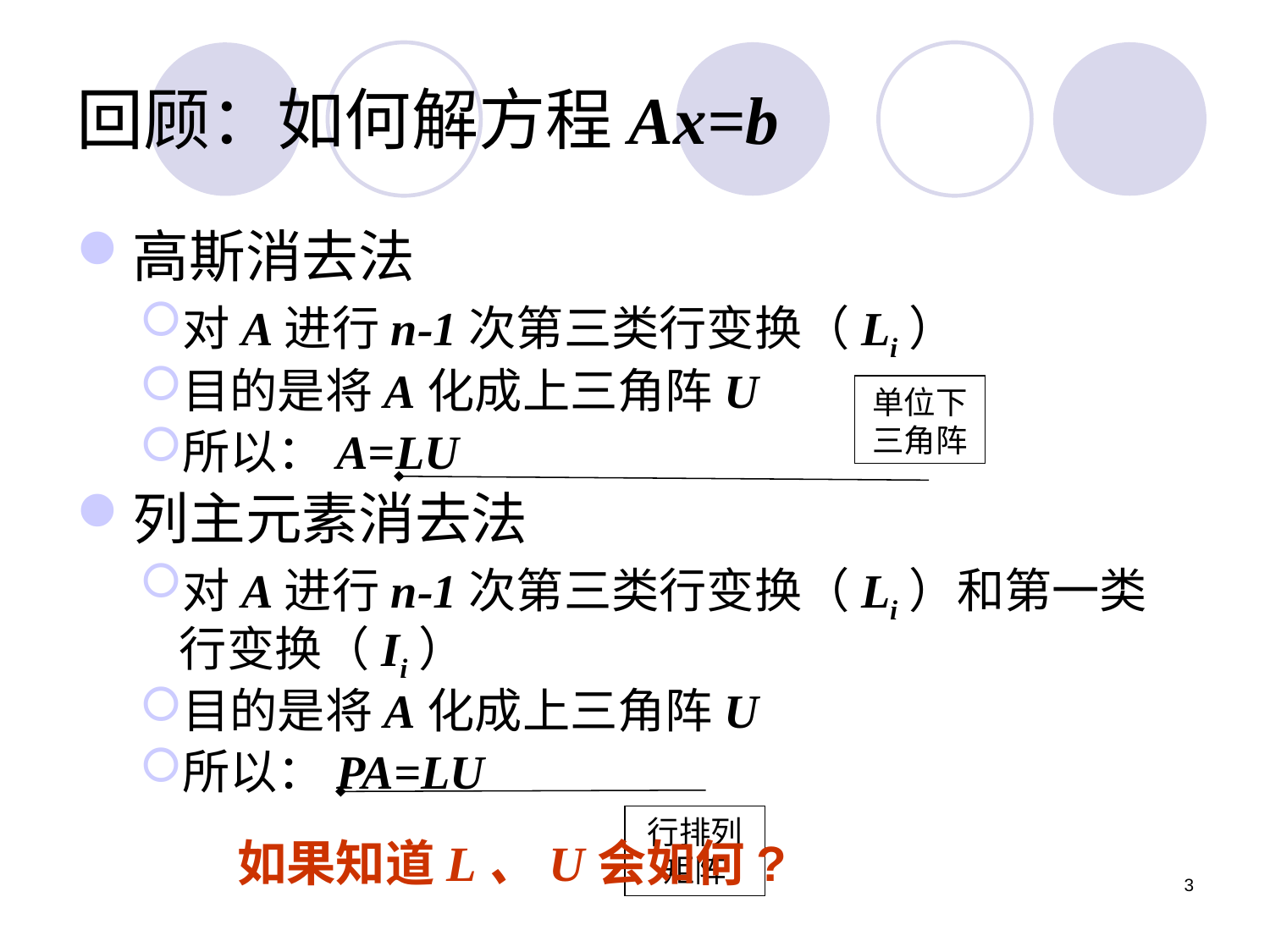

# 回顾：如何解方程Ax=b
高斯消去法
对A进行n-1次第三类行变换（Li）
目的是将A化成上三角阵U
所以：A=LU
列主元素消去法
对A进行n-1次第三类行变换（Li）和第一类行变换（Ii）
目的是将A化成上三角阵U
所以：PA=LU
单位下三角阵
行排列矩阵
如果知道L、U会如何?
3